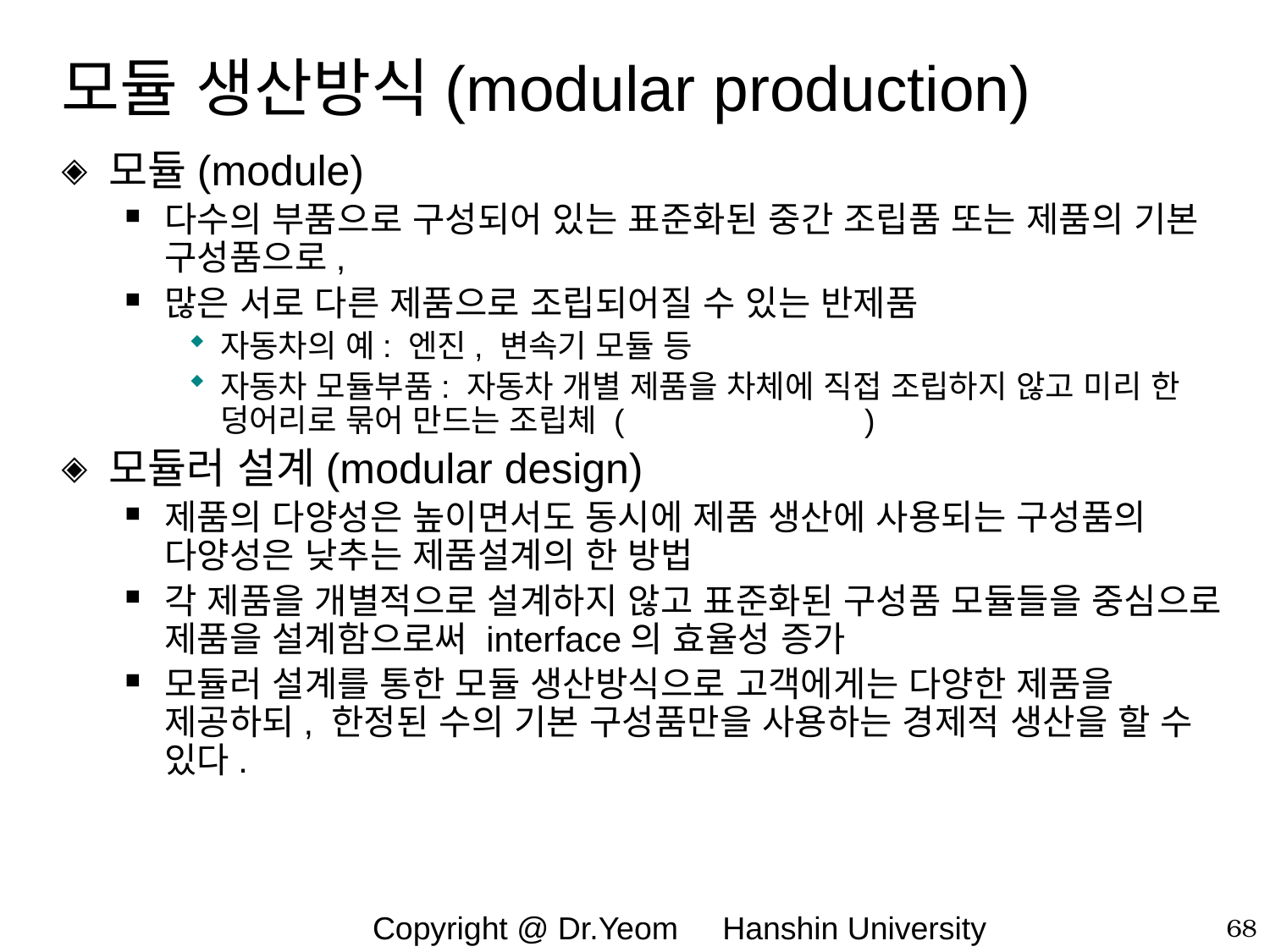

# 모듈 생산방식(modular production)
모듈(module)
다수의 부품으로 구성되어 있는 표준화된 중간 조립품 또는 제품의 기본 구성품으로,
많은 서로 다른 제품으로 조립되어질 수 있는 반제품
자동차의 예: 엔진, 변속기 모듈 등
자동차 모듈부품: 자동차 개별 제품을 차체에 직접 조립하지 않고 미리 한 덩어리로 묶어 만드는 조립체 (                           )
모듈러 설계(modular design)
제품의 다양성은 높이면서도 동시에 제품 생산에 사용되는 구성품의 다양성은 낮추는 제품설계의 한 방법
각 제품을 개별적으로 설계하지 않고 표준화된 구성품 모듈들을 중심으로 제품을 설계함으로써 interface의 효율성 증가
모듈러 설계를 통한 모듈 생산방식으로 고객에게는 다양한 제품을 제공하되, 한정된 수의 기본 구성품만을 사용하는 경제적 생산을 할 수 있다.
68